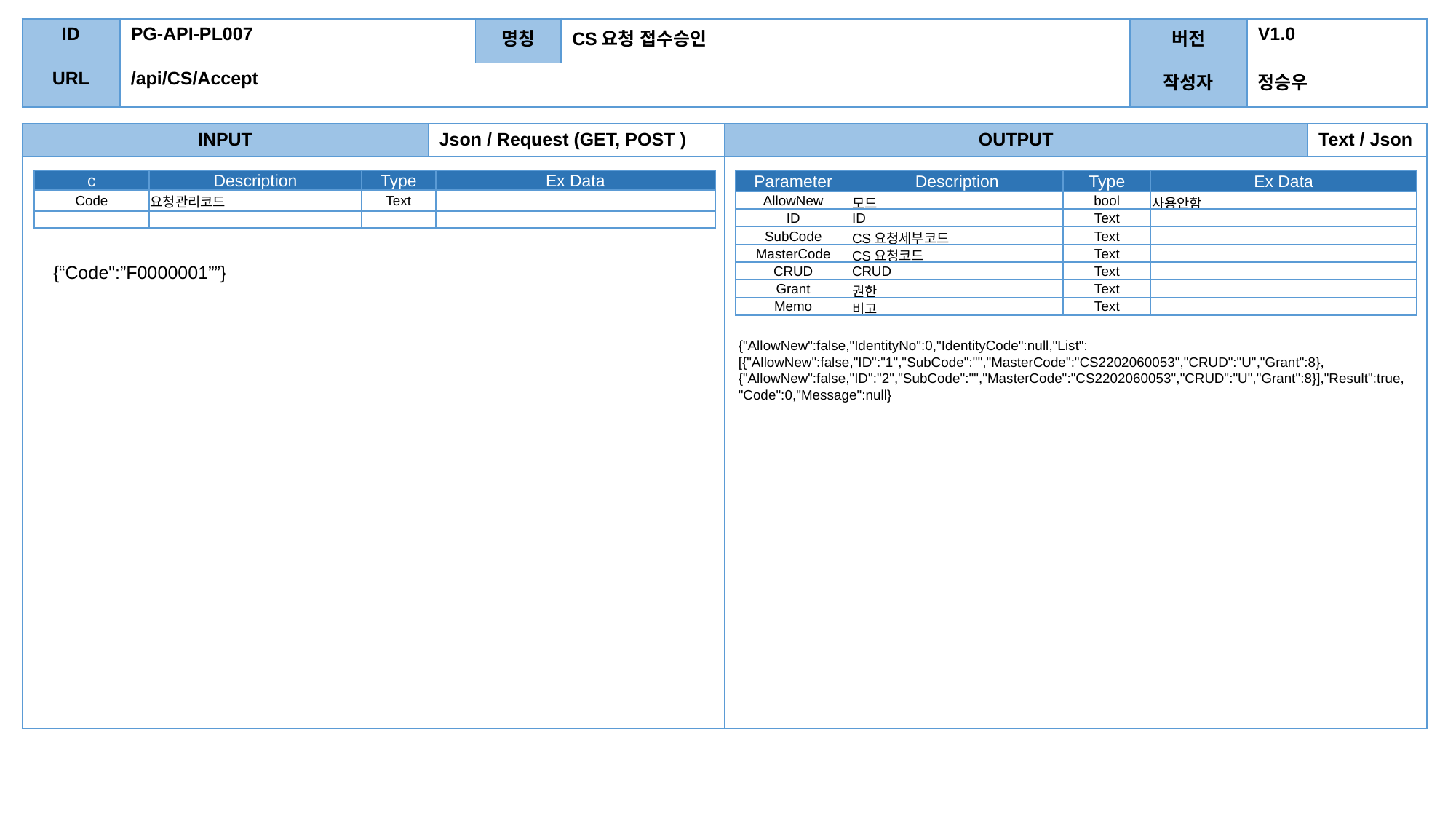

| ID | PG-API-PL007 | 명칭 | CS요청 접수승인 | 버전 | V1.0 |
| --- | --- | --- | --- | --- | --- |
| URL | /api/CS/Accept |  |  | 작성자 | 정승우 |
| INPUT | Json / Request (GET, POST ) | OUTPUT | Text / Json |
| --- | --- | --- | --- |
|  |  |  |  |
| c | Description | Type | Ex Data |
| --- | --- | --- | --- |
| Code | 요청관리코드 | Text |  |
|  |  |  |  |
| Parameter | Description | Type | Ex Data |
| --- | --- | --- | --- |
| AllowNew | 모드 | bool | 사용안함 |
| ID | ID | Text |  |
| SubCode | CS요청세부코드 | Text |  |
| MasterCode | CS요청코드 | Text |  |
| CRUD | CRUD | Text |  |
| Grant | 권한 | Text |  |
| Memo | 비고 | Text |  |
{“Code":”F0000001””}
{"AllowNew":false,"IdentityNo":0,"IdentityCode":null,"List":[{"AllowNew":false,"ID":"1","SubCode":"","MasterCode":"CS2202060053","CRUD":"U","Grant":8},{"AllowNew":false,"ID":"2","SubCode":"","MasterCode":"CS2202060053","CRUD":"U","Grant":8}],"Result":true,"Code":0,"Message":null}